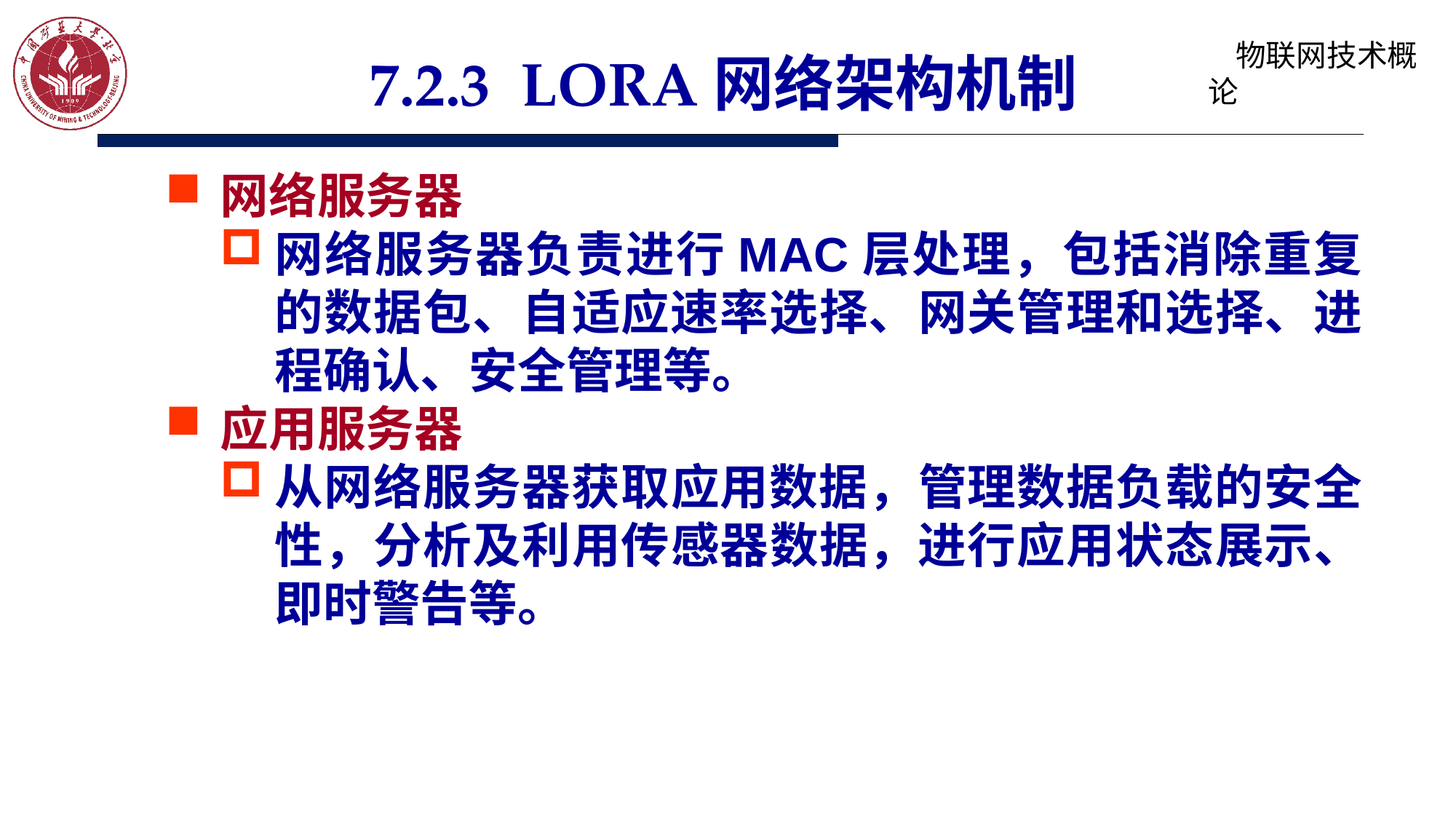

# 7.2.3  LoRa网络架构机制
网络服务器
网络服务器负责进行MAC层处理，包括消除重复的数据包、自适应速率选择、网关管理和选择、进程确认、安全管理等。
应用服务器
从网络服务器获取应用数据，管理数据负载的安全性，分析及利用传感器数据，进行应用状态展示、即时警告等。